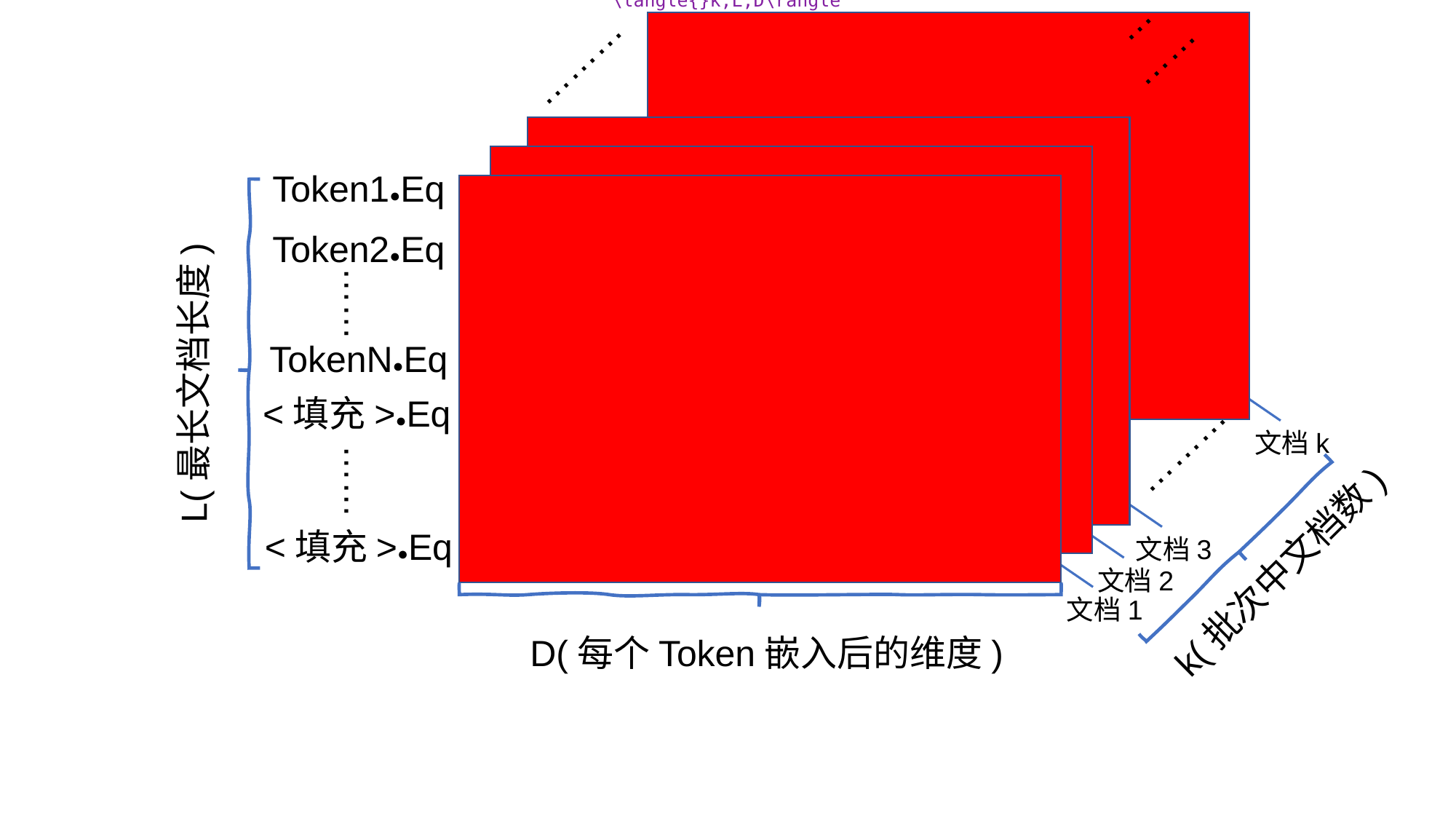

\langle{}k,L,D\rangle

………
………

Token1●Eq

Token2●Eq
……

TokenN●Eq
L(最长文档长度)
<填充>●Eq
文档k

………
……
<填充>●Eq
文档3
k(批次中文档数)
文档2
文档1
D(每个Token嵌入后的维度)